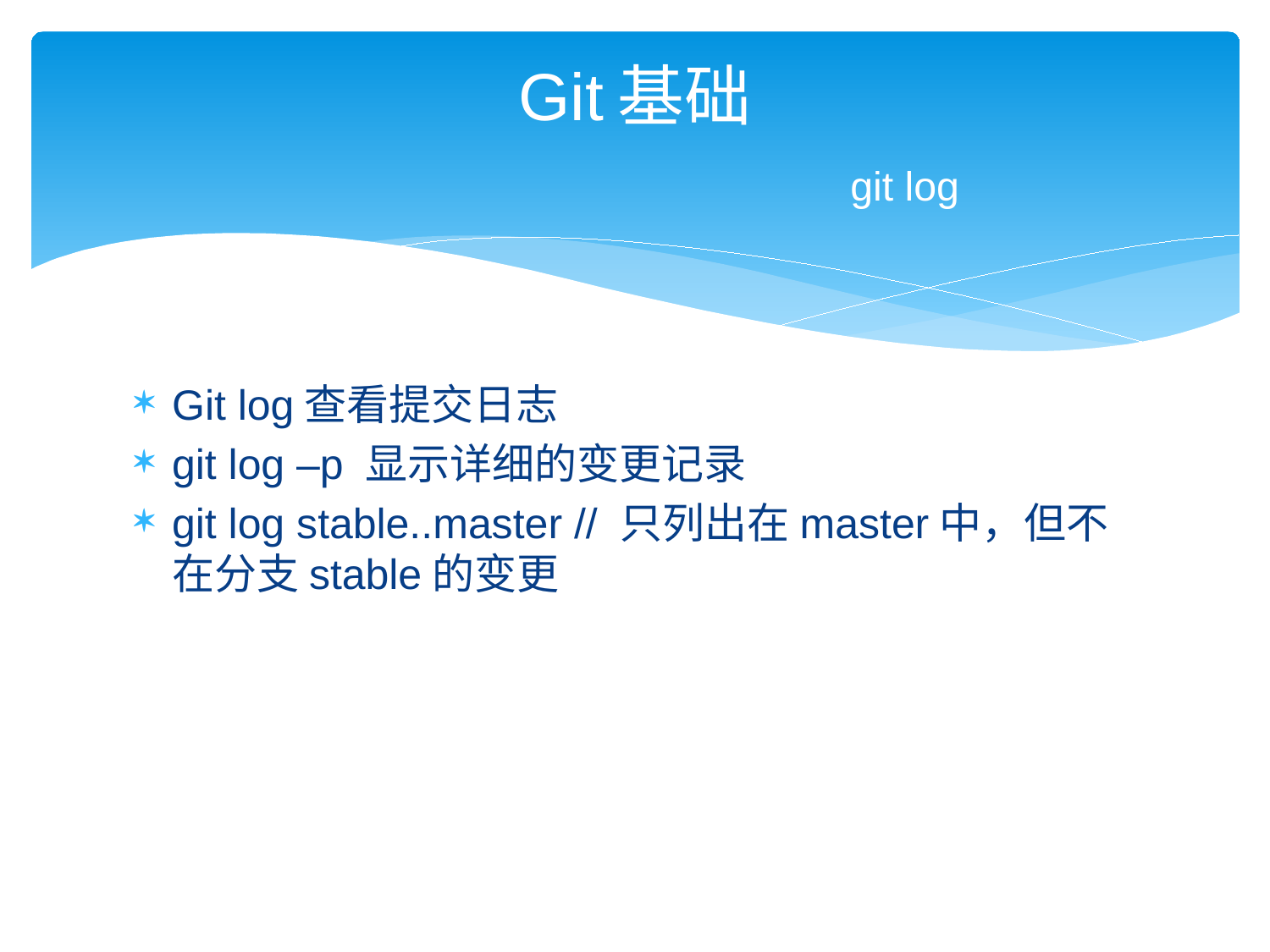

# Git基础 git log
Git log查看提交日志
git log –p 显示详细的变更记录
git log stable..master // 只列出在master中，但不在分支stable的变更